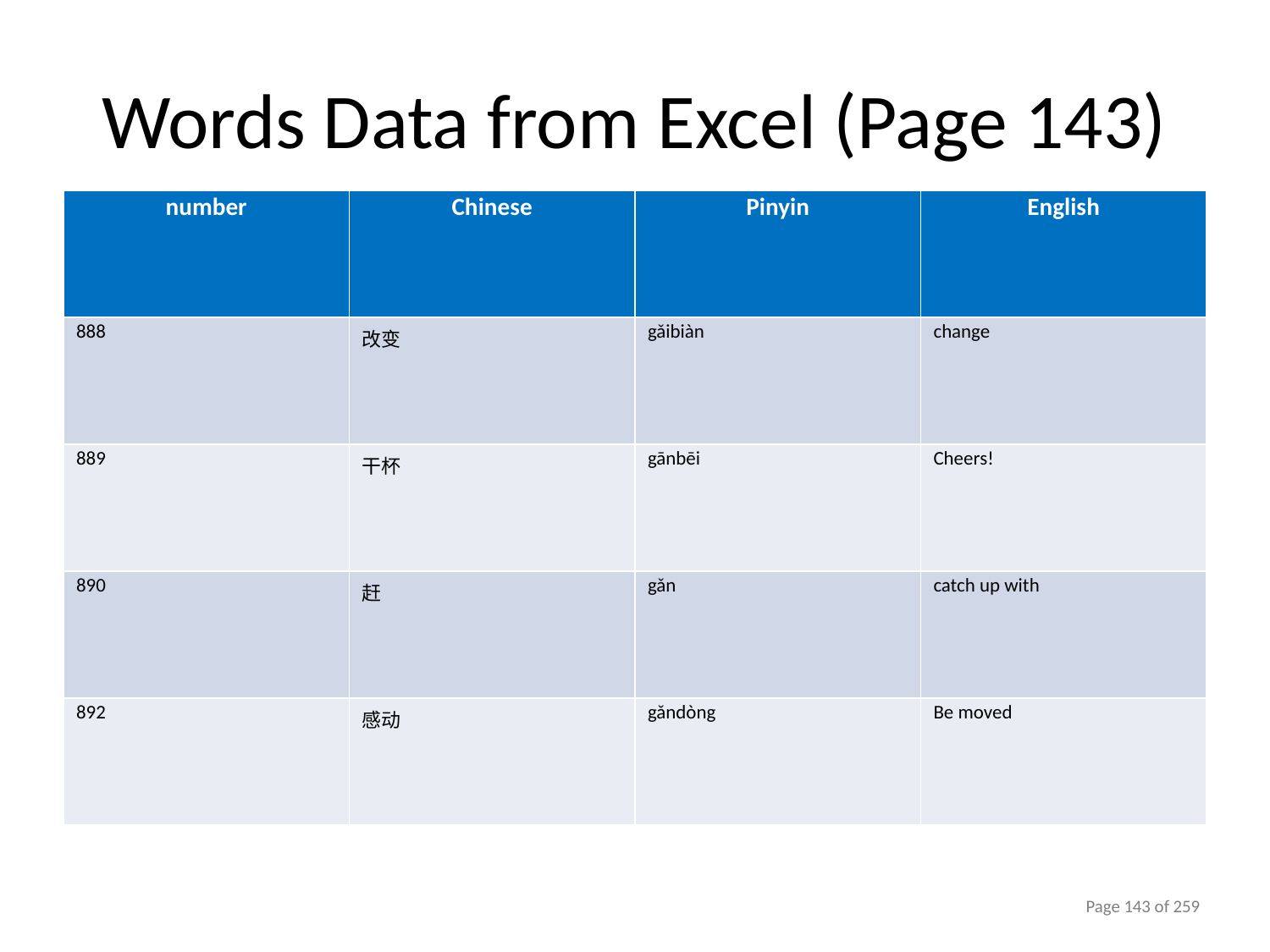

# Words Data from Excel (Page 143)
| number | Chinese | Pinyin | English |
| --- | --- | --- | --- |
| 888 | 改变 | gǎibiàn | change |
| 889 | 干杯 | gānbēi | Cheers! |
| 890 | 赶 | gǎn | catch up with |
| 892 | 感动 | gǎndòng | Be moved |

Page 143 of 259